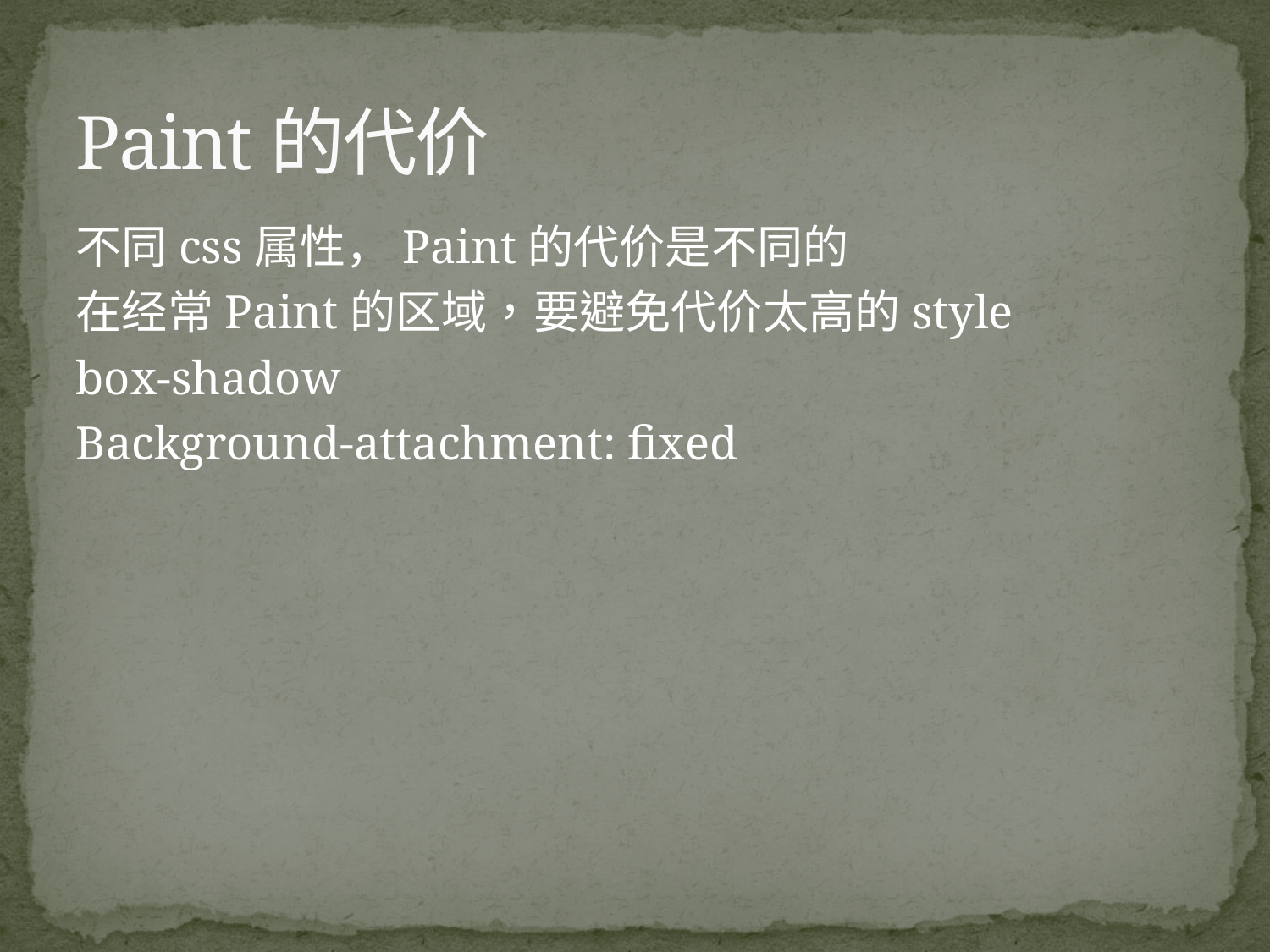

# Paint的代价
不同css属性，Paint的代价是不同的
在经常Paint的区域，要避免代价太高的style
box-shadow
Background-attachment: fixed